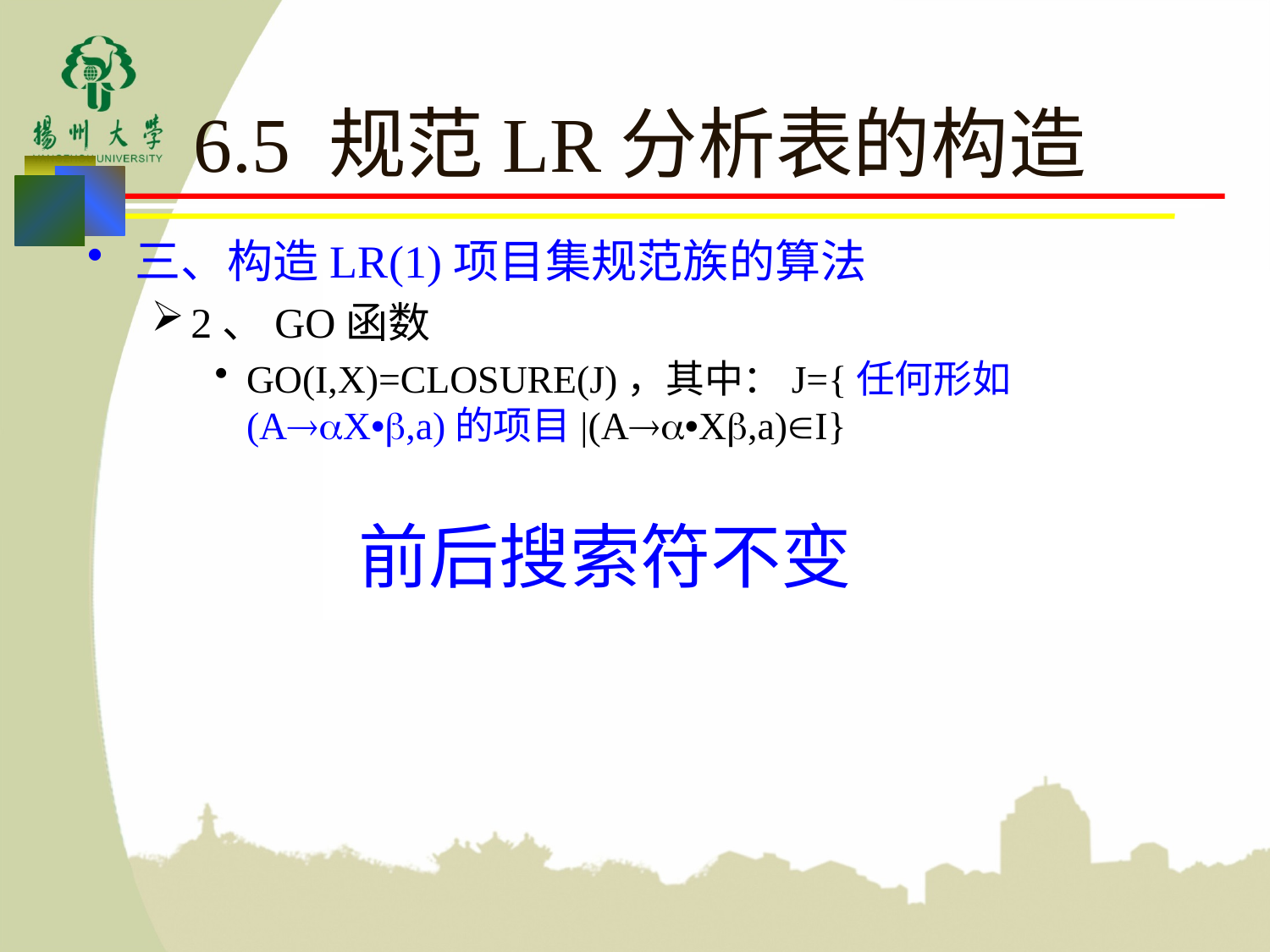

# 6.5 规范LR分析表的构造
三、构造LR(1)项目集规范族的算法
2、GO函数
GO(I,X)=CLOSURE(J)，其中：J={任何形如(A→αX•β,a)的项目|(A→α•Xβ,a)∈I}
前后搜索符不变

84